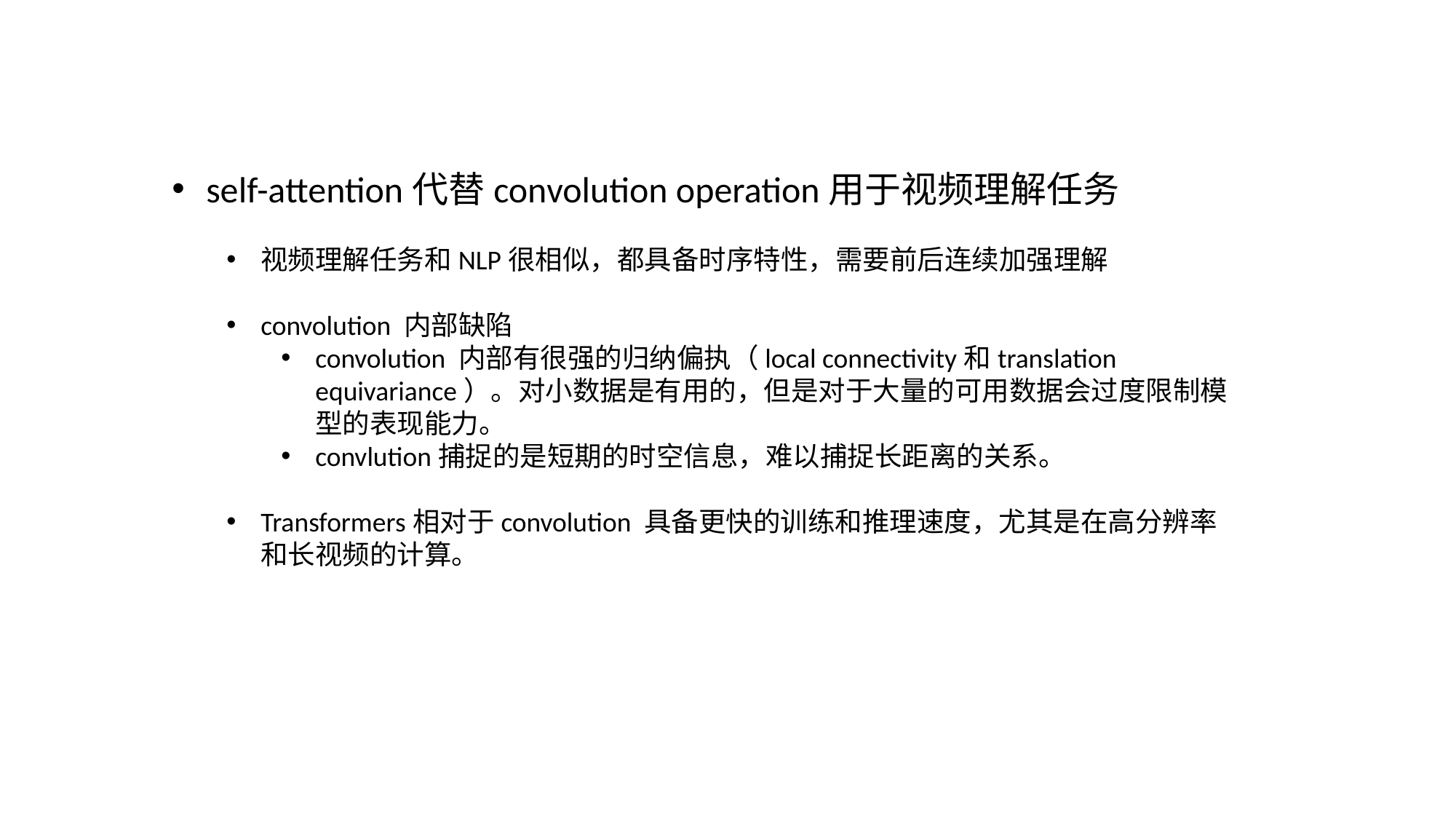

self-attention代替convolution operation用于视频理解任务

视频理解任务和NLP很相似，都具备时序特性，需要前后连续加强理解

convolution 内部缺陷
convolution 内部有很强的归纳偏执（local connectivity和translation equivariance）。对小数据是有用的，但是对于大量的可用数据会过度限制模型的表现能力。
convlution捕捉的是短期的时空信息，难以捕捉长距离的关系。

Transformers相对于convolution 具备更快的训练和推理速度，尤其是在高分辨率和长视频的计算。